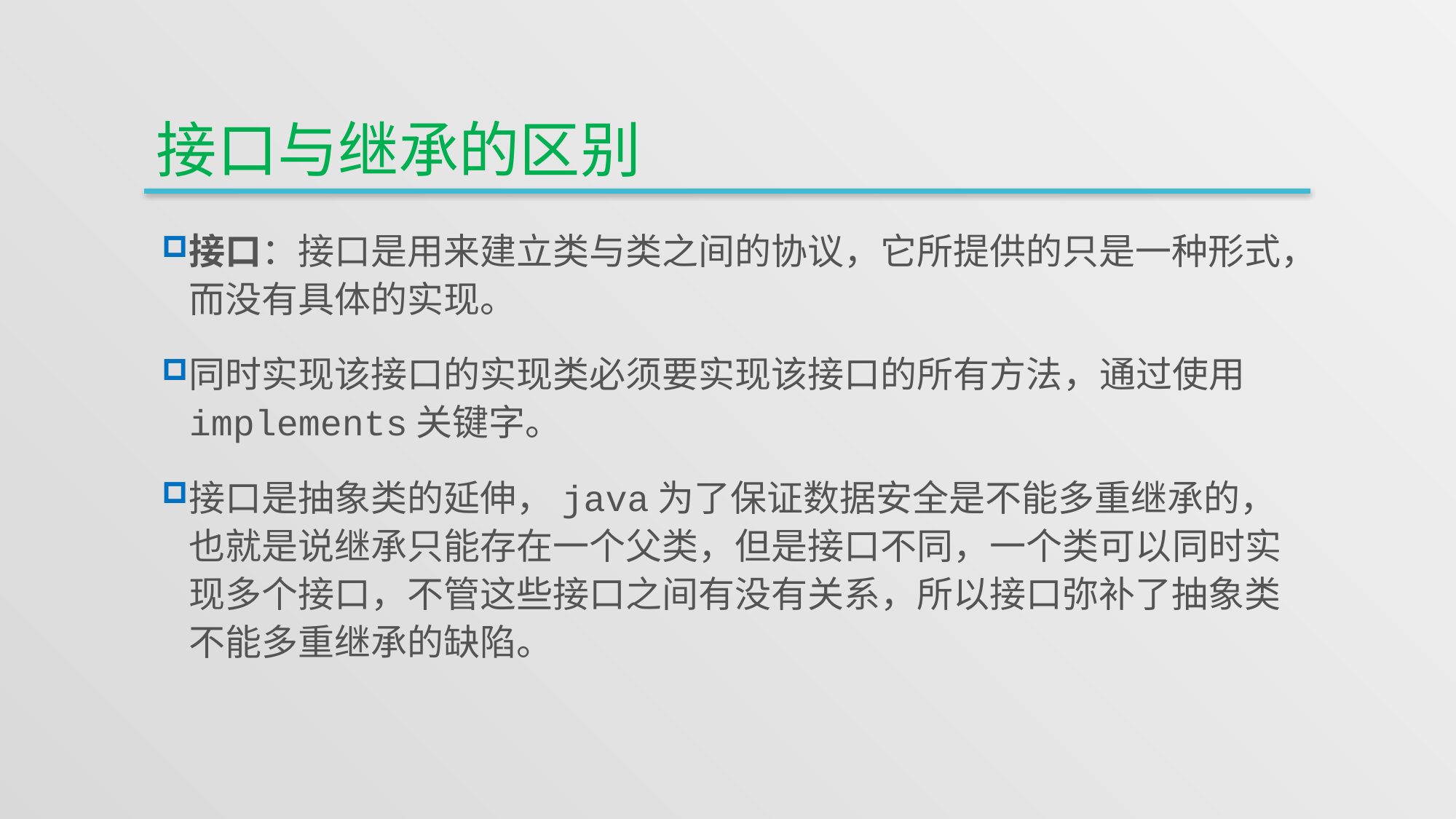

# 接口与继承的区别
接口：接口是用来建立类与类之间的协议，它所提供的只是一种形式，而没有具体的实现。
同时实现该接口的实现类必须要实现该接口的所有方法，通过使用implements关键字。
接口是抽象类的延伸，java为了保证数据安全是不能多重继承的，也就是说继承只能存在一个父类，但是接口不同，一个类可以同时实现多个接口，不管这些接口之间有没有关系，所以接口弥补了抽象类不能多重继承的缺陷。